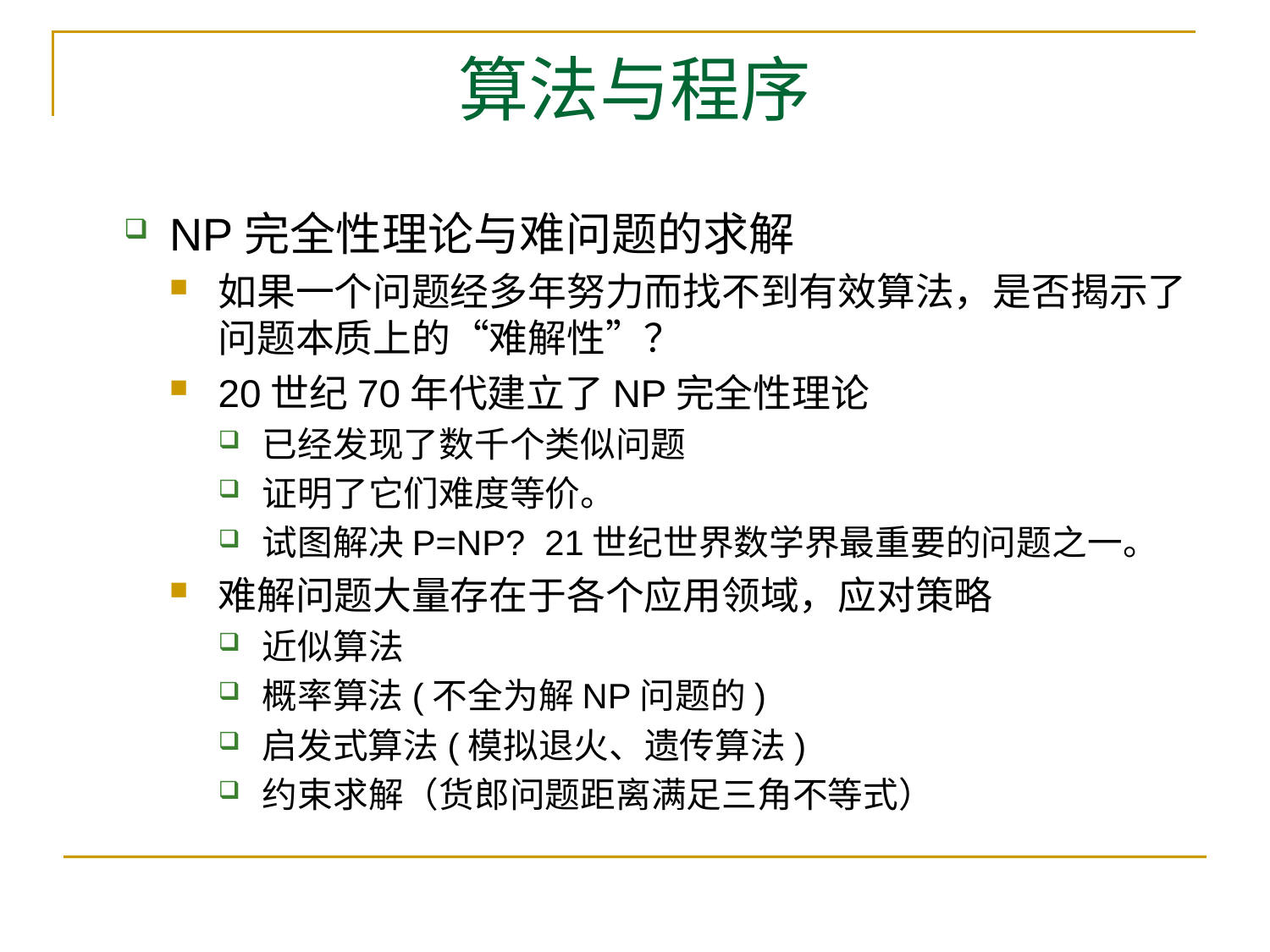

# 算法与程序
NP完全性理论与难问题的求解
如果一个问题经多年努力而找不到有效算法，是否揭示了问题本质上的“难解性”？
20世纪70年代建立了NP完全性理论
已经发现了数千个类似问题
证明了它们难度等价。
试图解决P=NP?  21世纪世界数学界最重要的问题之一。
难解问题大量存在于各个应用领域，应对策略
近似算法
概率算法(不全为解NP问题的)
启发式算法(模拟退火、遗传算法)
约束求解（货郎问题距离满足三角不等式）